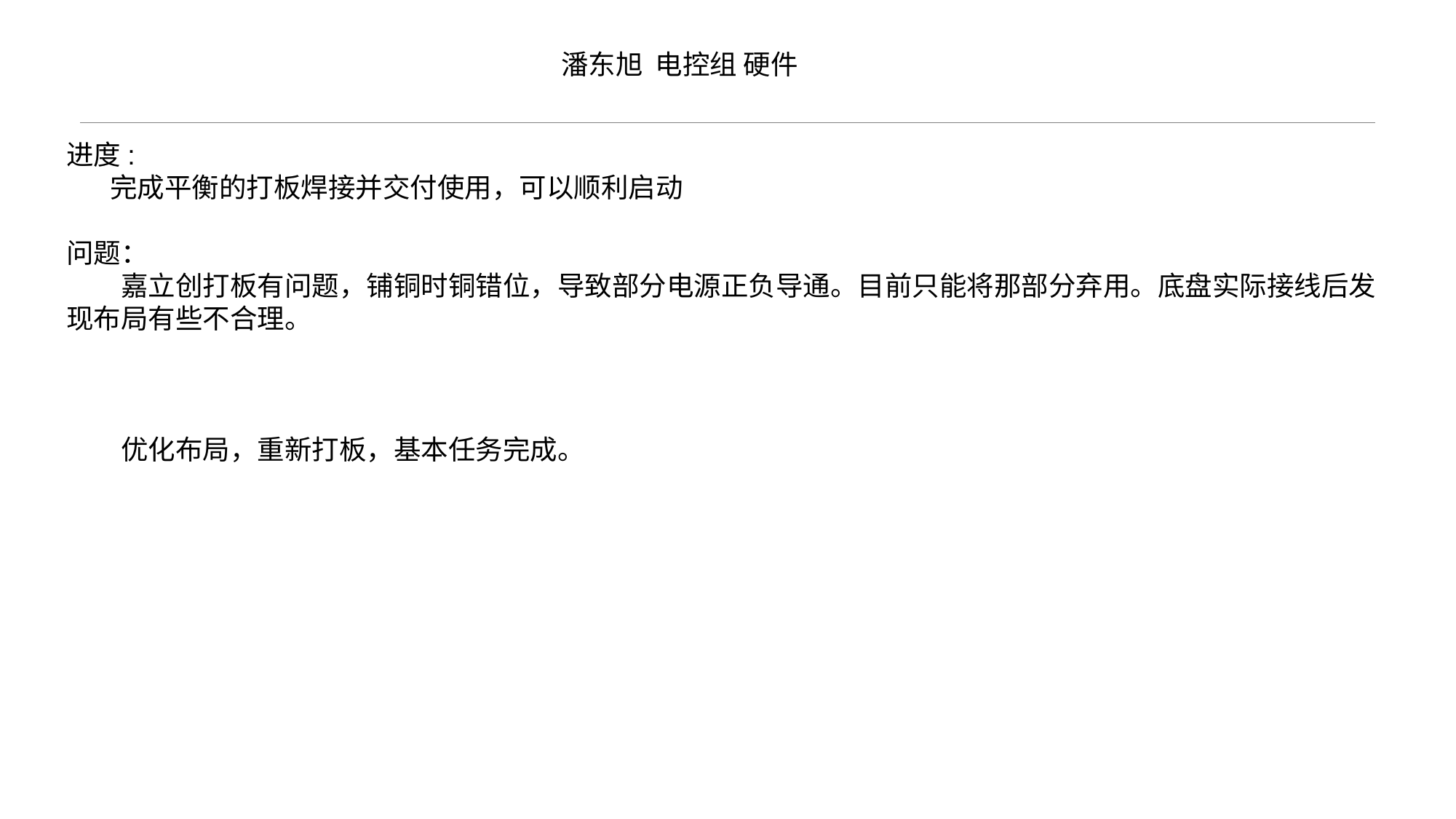

潘东旭  电控组 硬件
进度:
      完成平衡的打板焊接并交付使用，可以顺利启动

问题：
嘉立创打板有问题，铺铜时铜错位，导致部分电源正负导通。目前只能将那部分弃用。底盘实际接线后发现布局有些不合理。

优化布局，重新打板，基本任务完成。